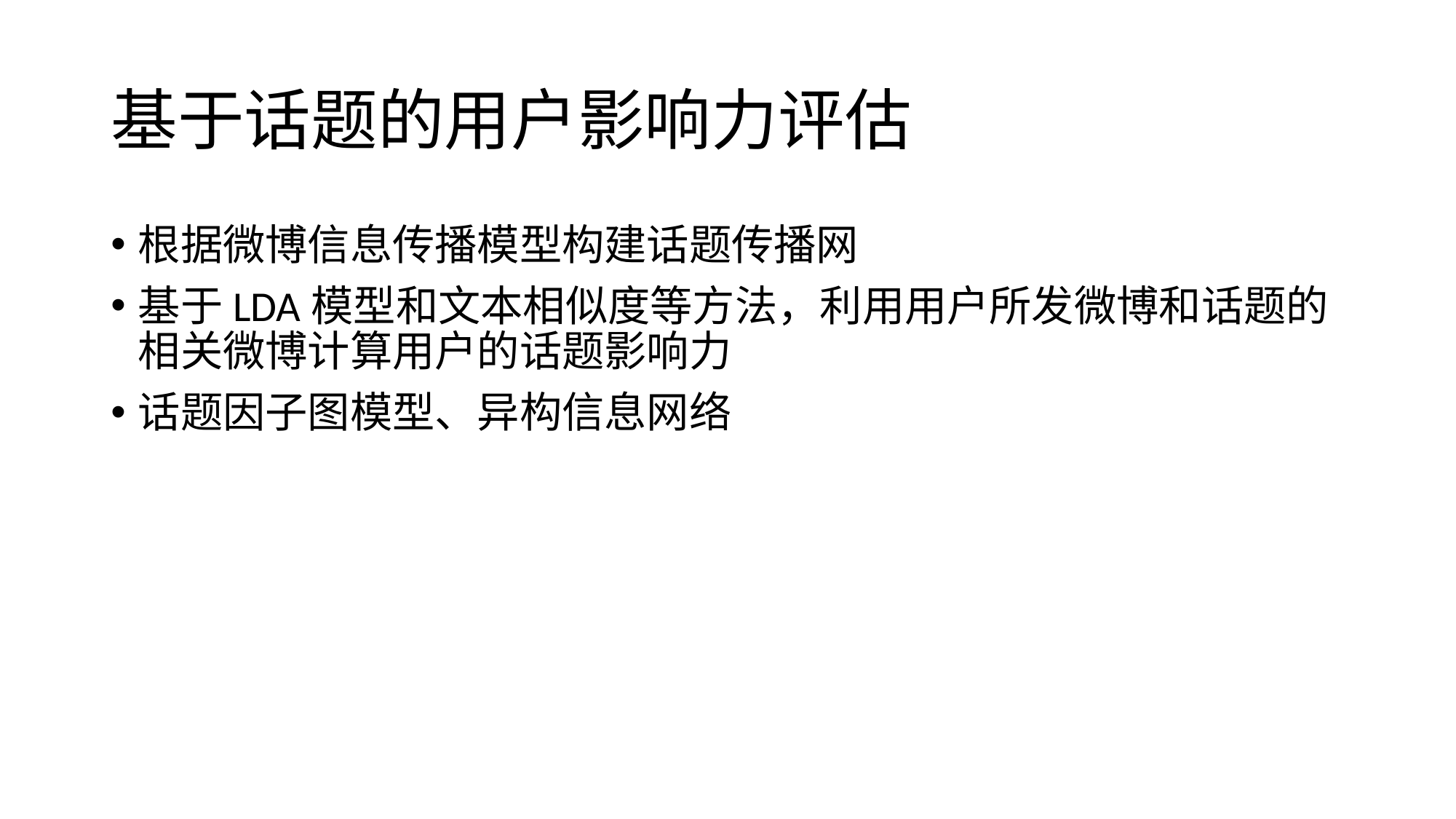

# 基于话题的用户影响力评估
根据微博信息传播模型构建话题传播网
基于LDA模型和文本相似度等方法，利用用户所发微博和话题的相关微博计算用户的话题影响力
话题因子图模型、异构信息网络